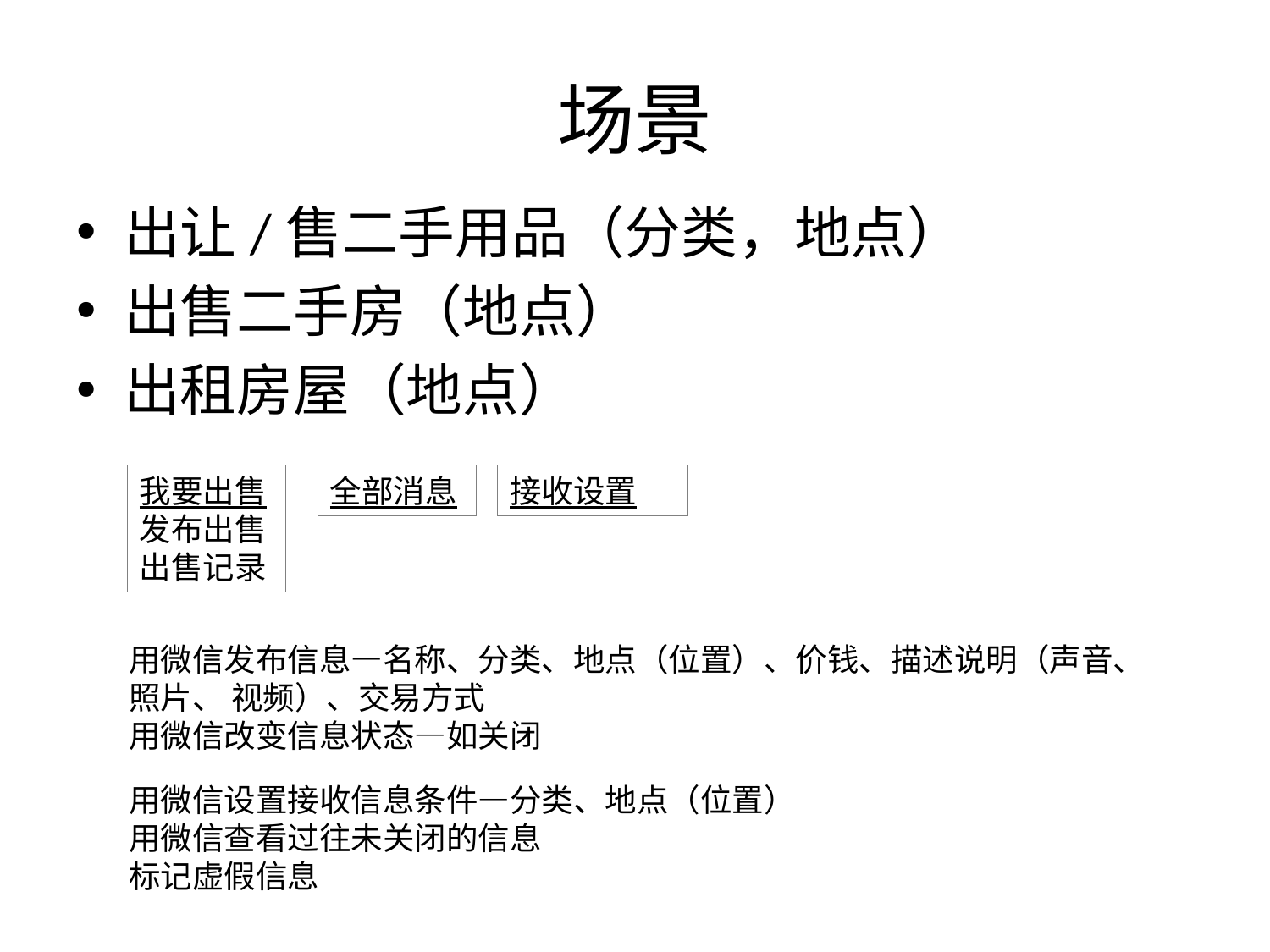

# 场景
出让/售二手用品（分类，地点）
出售二手房（地点）
出租房屋（地点）
我要出售
发布出售
出售记录
全部消息
接收设置
用微信发布信息—名称、分类、地点（位置）、价钱、描述说明（声音、照片、 视频）、交易方式
用微信改变信息状态—如关闭
用微信设置接收信息条件—分类、地点（位置）
用微信查看过往未关闭的信息
标记虚假信息